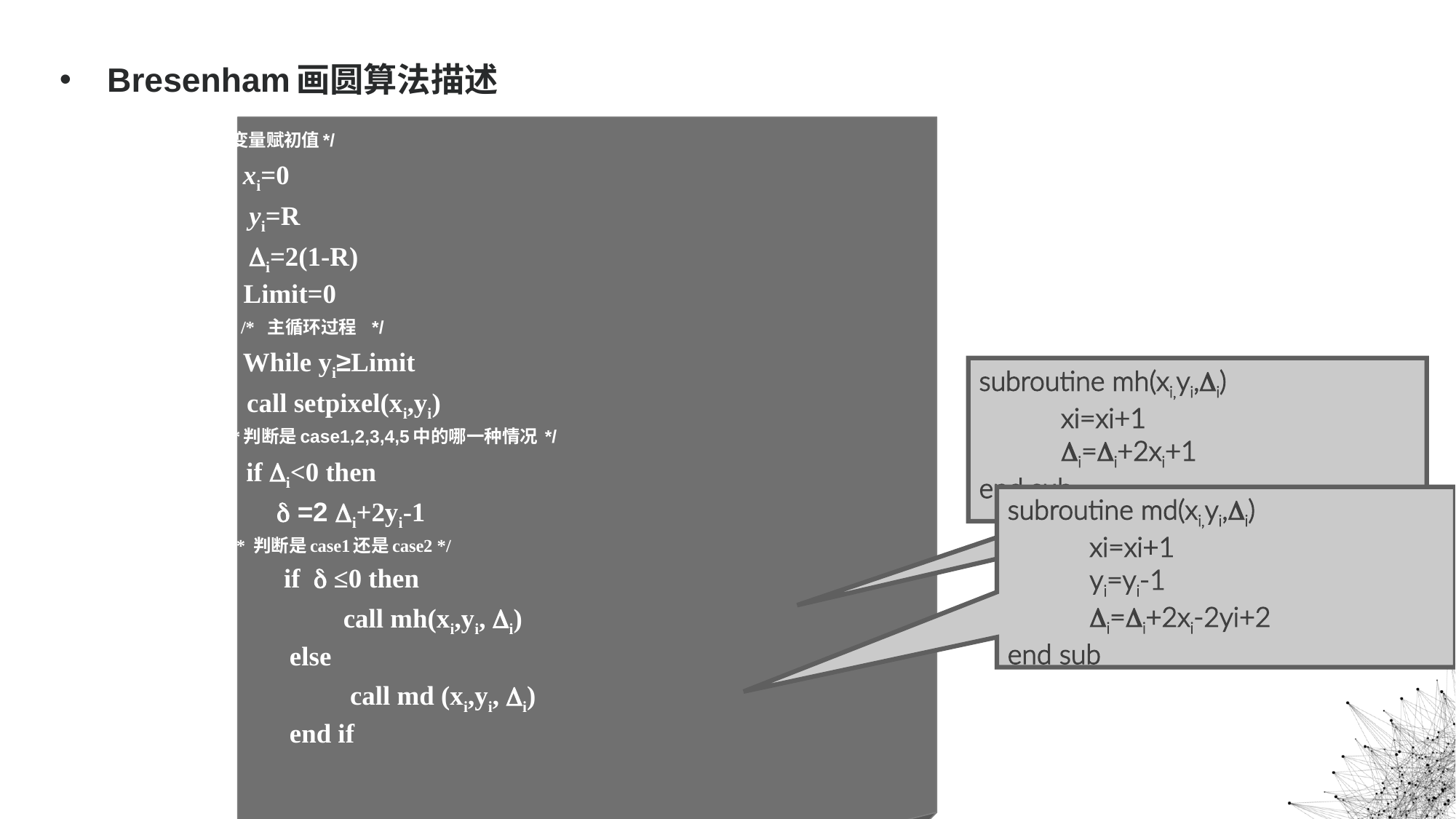

Bresenham画圆算法描述
   /*变量赋初值*/
         xi=0
       yi=R
       Δi=2(1-R)
	   Limit=0
        /*  主循环过程   */
         While yi≥Limit
      call setpixel(xi,yi)
     /*判断是case1,2,3,4,5中的哪一种情况 */
         if Δi<0 then
          δ =2 Δi+2yi-1
      /* 判断是case1还是case2 */
                  if  δ ≤0 then
                     call mh(xi,yi, Δi)
             else
                      call md (xi,yi, Δi)
             end if

subroutine mh(xi,yi,Δi)
           xi=xi+1
           Δi=Δi+2xi+1
end sub
subroutine md(xi,yi,Δi)
           xi=xi+1
           yi=yi-1
           Δi=Δi+2xi-2yi+2
end sub